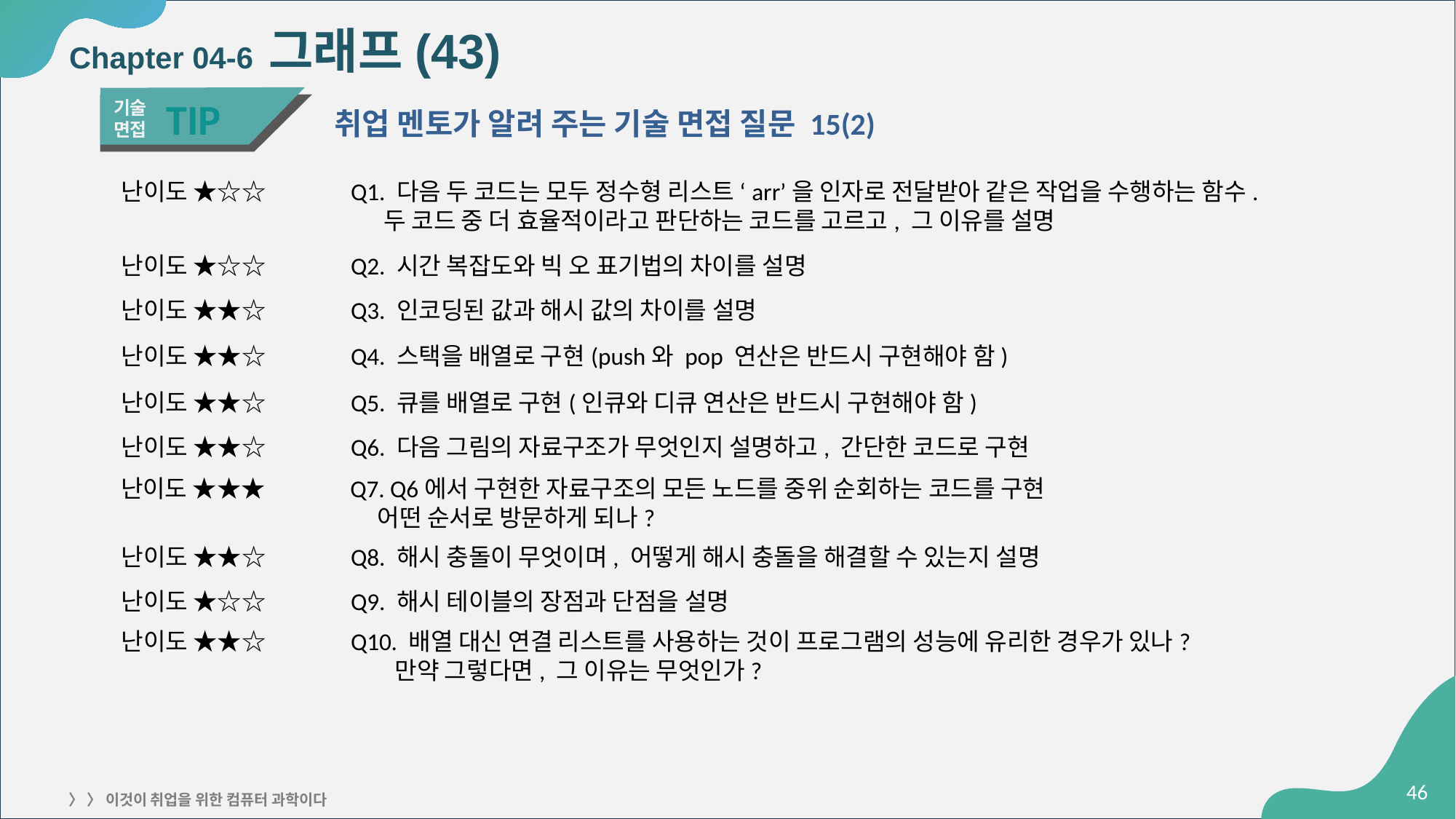

# Chapter 04-6 그래프(43)

TIP
기술
면접
취업 멘토가 알려 주는 기술 면접 질문 15(2)
난이도 ★☆☆
Q1. 다음 두 코드는 모두 정수형 리스트 ‘arr’을 인자로 전달받아 같은 작업을 수행하는 함수.
     두 코드 중 더 효율적이라고 판단하는 코드를 고르고, 그 이유를 설명
난이도 ★☆☆
Q2. 시간 복잡도와 빅 오 표기법의 차이를 설명
난이도 ★★☆
Q3. 인코딩된 값과 해시 값의 차이를 설명
난이도 ★★☆
Q4. 스택을 배열로 구현(push와 pop 연산은 반드시 구현해야 함)
난이도 ★★☆
Q5. 큐를 배열로 구현(인큐와 디큐 연산은 반드시 구현해야 함)
난이도 ★★☆
Q6. 다음 그림의 자료구조가 무엇인지 설명하고, 간단한 코드로 구현
난이도 ★★★
Q7. Q6에서 구현한 자료구조의 모든 노드를 중위 순회하는 코드를 구현
     어떤 순서로 방문하게 되나?
난이도 ★★☆
Q8. 해시 충돌이 무엇이며, 어떻게 해시 충돌을 해결할 수 있는지 설명
난이도 ★☆☆
Q9. 해시 테이블의 장점과 단점을 설명
난이도 ★★☆
Q10. 배열 대신 연결 리스트를 사용하는 것이 프로그램의 성능에 유리한 경우가 있나?
       만약 그렇다면, 그 이유는 무엇인가?
46
〉 〉 이것이 취업을 위한 컴퓨터 과학이다